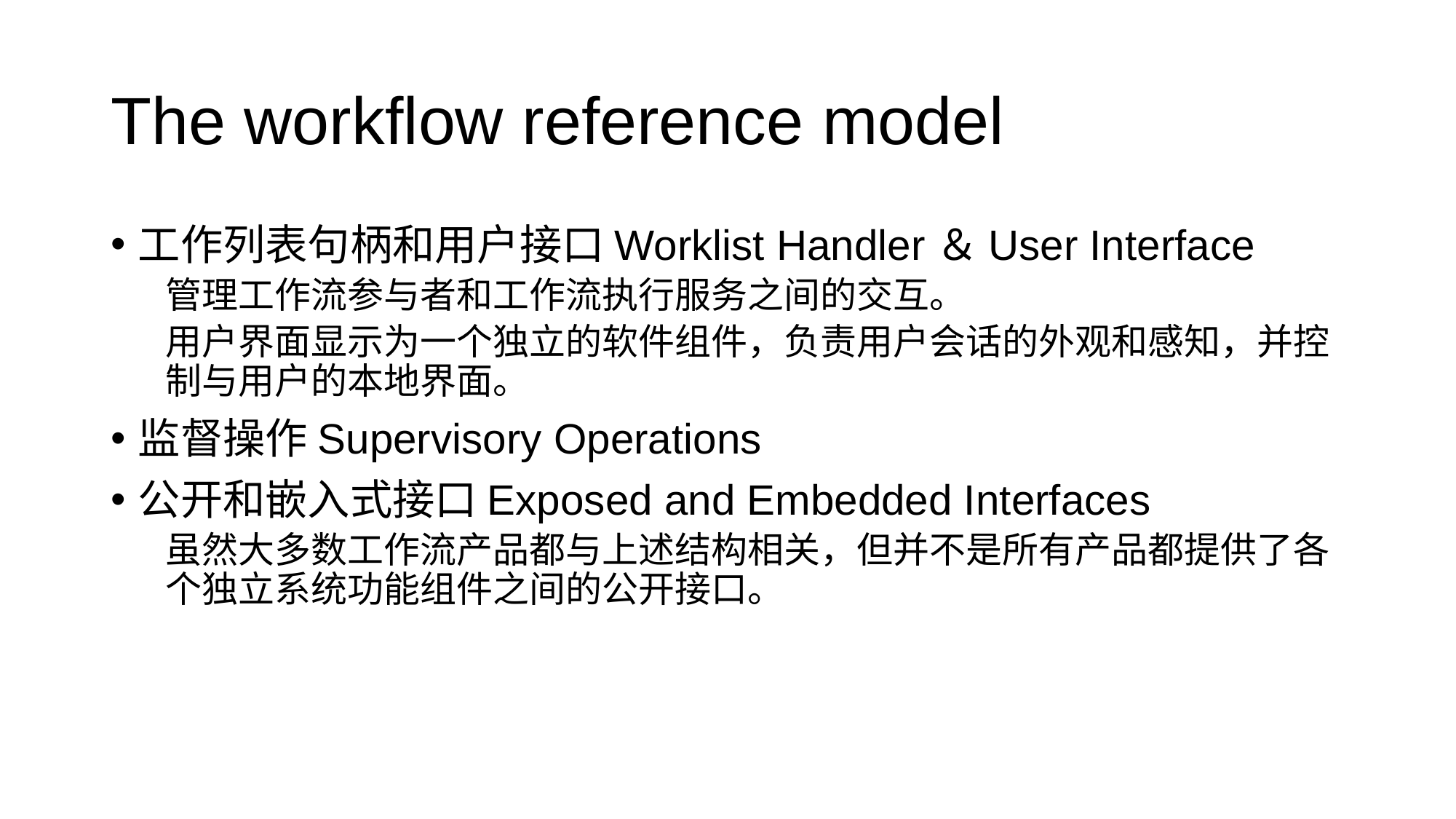

# The workflow reference model
工作列表句柄和用户接口Worklist Handler＆User Interface
管理工作流参与者和工作流执行服务之间的交互。
用户界面显示为一个独立的软件组件，负责用户会话的外观和感知，并控制与用户的本地界面。
监督操作Supervisory Operations
公开和嵌入式接口Exposed and Embedded Interfaces
虽然大多数工作流产品都与上述结构相关，但并不是所有产品都提供了各个独立系统功能组件之间的公开接口。